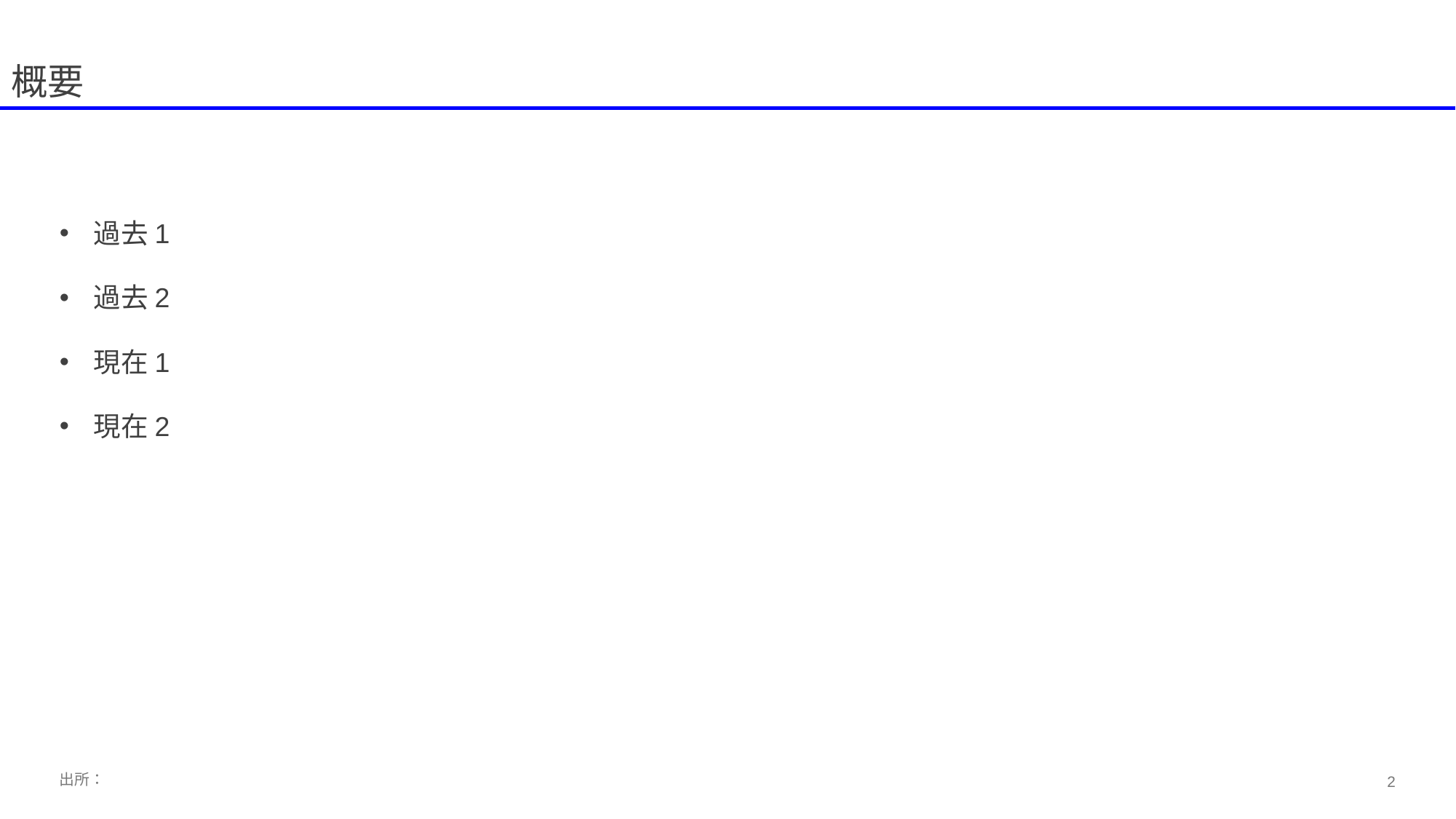

# 概要
過去1
過去2
現在1
現在2
出所：
2